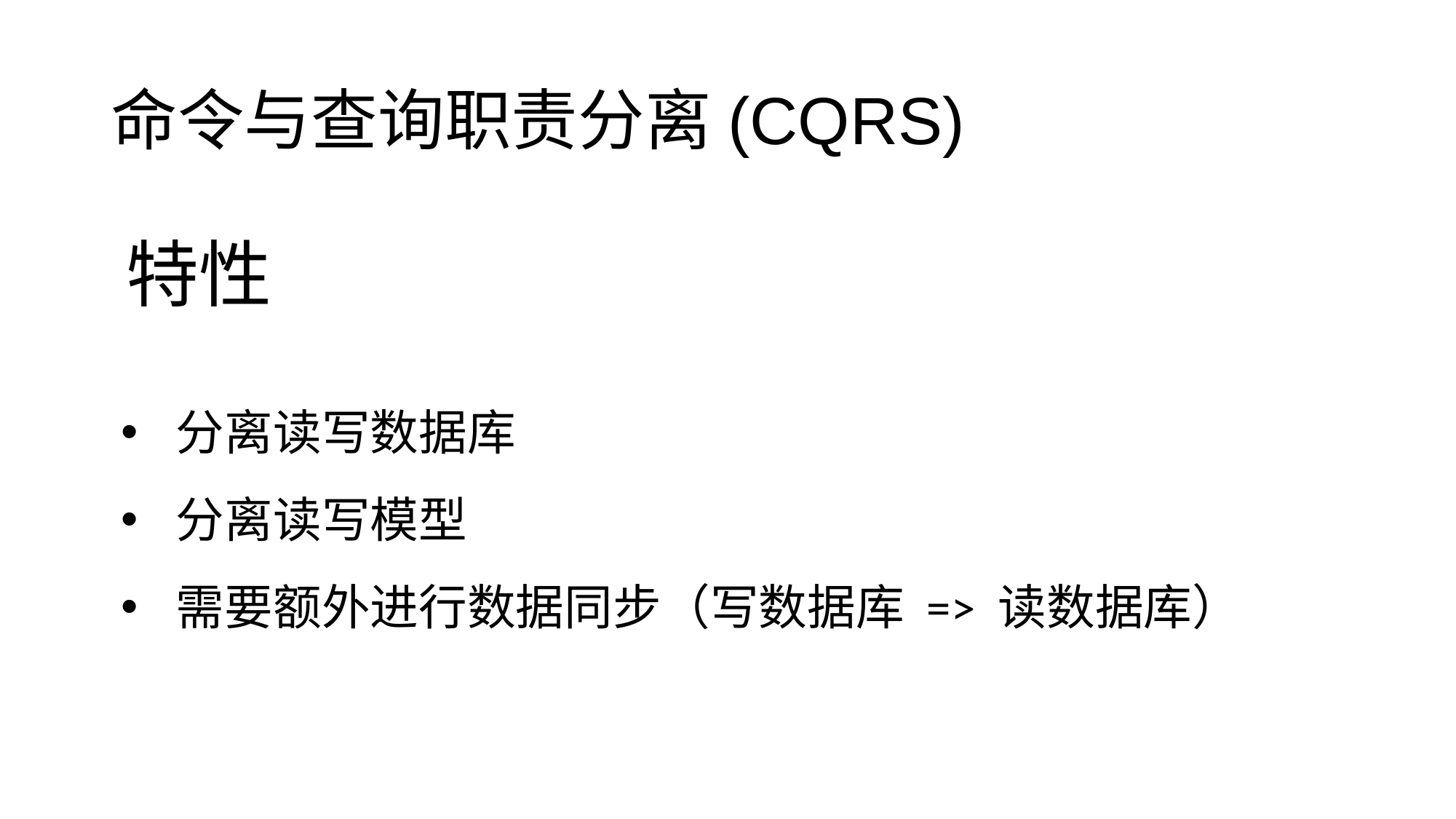

# 命令与查询职责分离(CQRS)
特性
分离读写数据库
分离读写模型
需要额外进行数据同步（写数据库 => 读数据库）